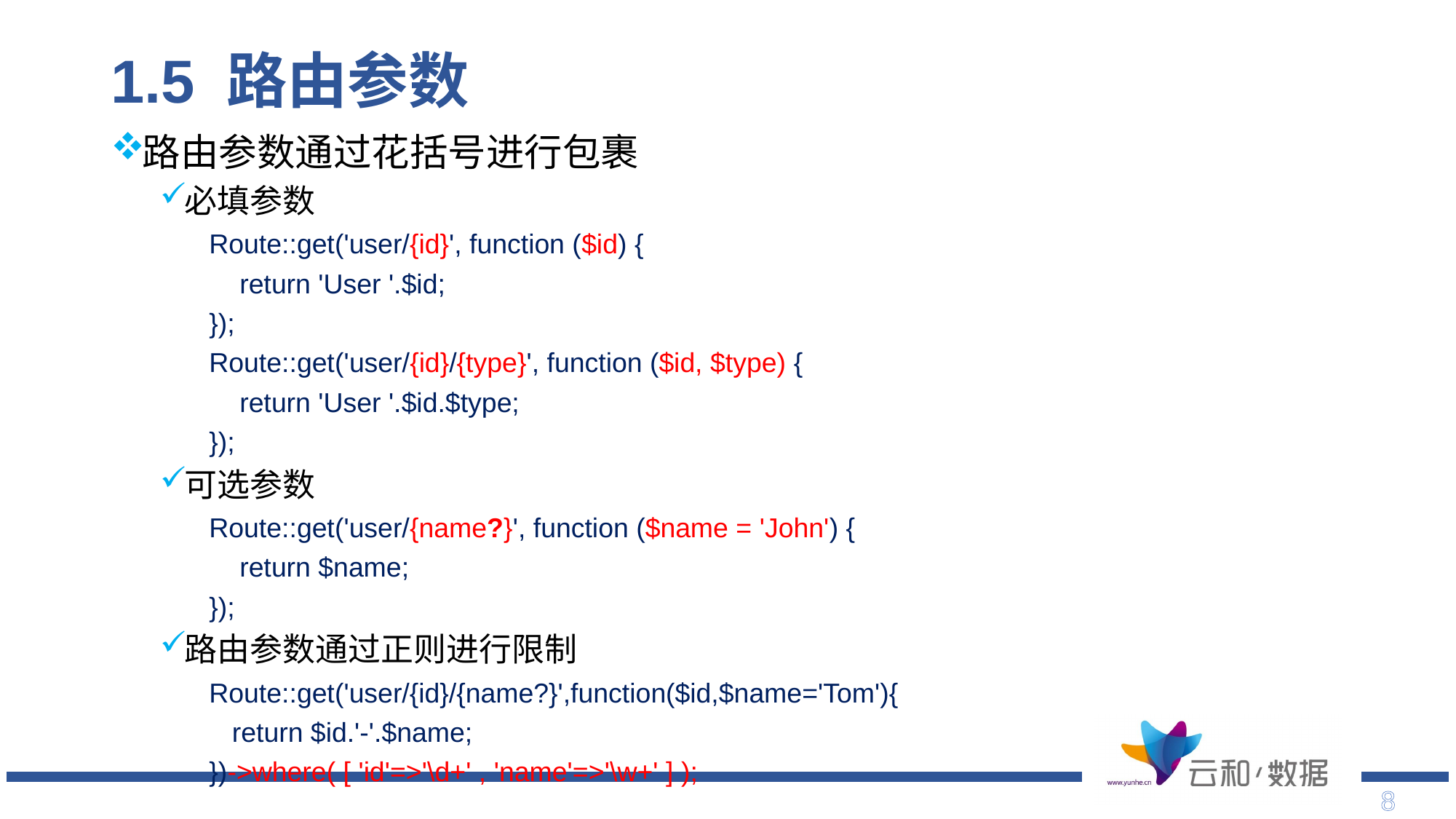

# 1.5 路由参数
路由参数通过花括号进行包裹
必填参数
Route::get('user/{id}', function ($id) {
    return 'User '.$id;
});
Route::get('user/{id}/{type}', function ($id, $type) {
    return 'User '.$id.$type;
});
可选参数
Route::get('user/{name?}', function ($name = 'John') {
    return $name;
});
路由参数通过正则进行限制
Route::get('user/{id}/{name?}',function($id,$name='Tom'){
   return $id.'-'.$name;
})->where( [ 'id'=>'\d+' , 'name'=>'\w+' ] );